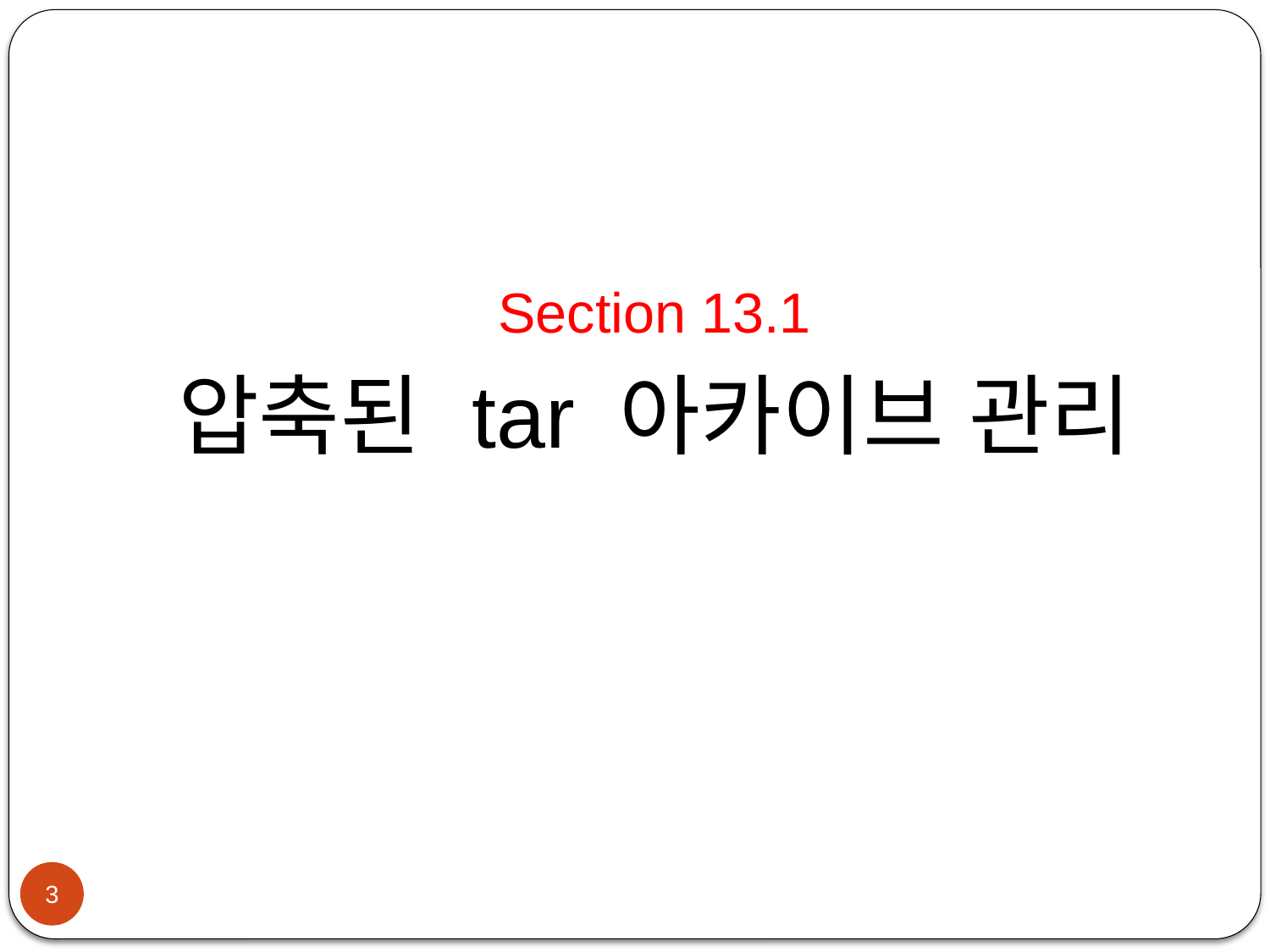

Section 13.1
압축된 tar 아카이브 관리
3